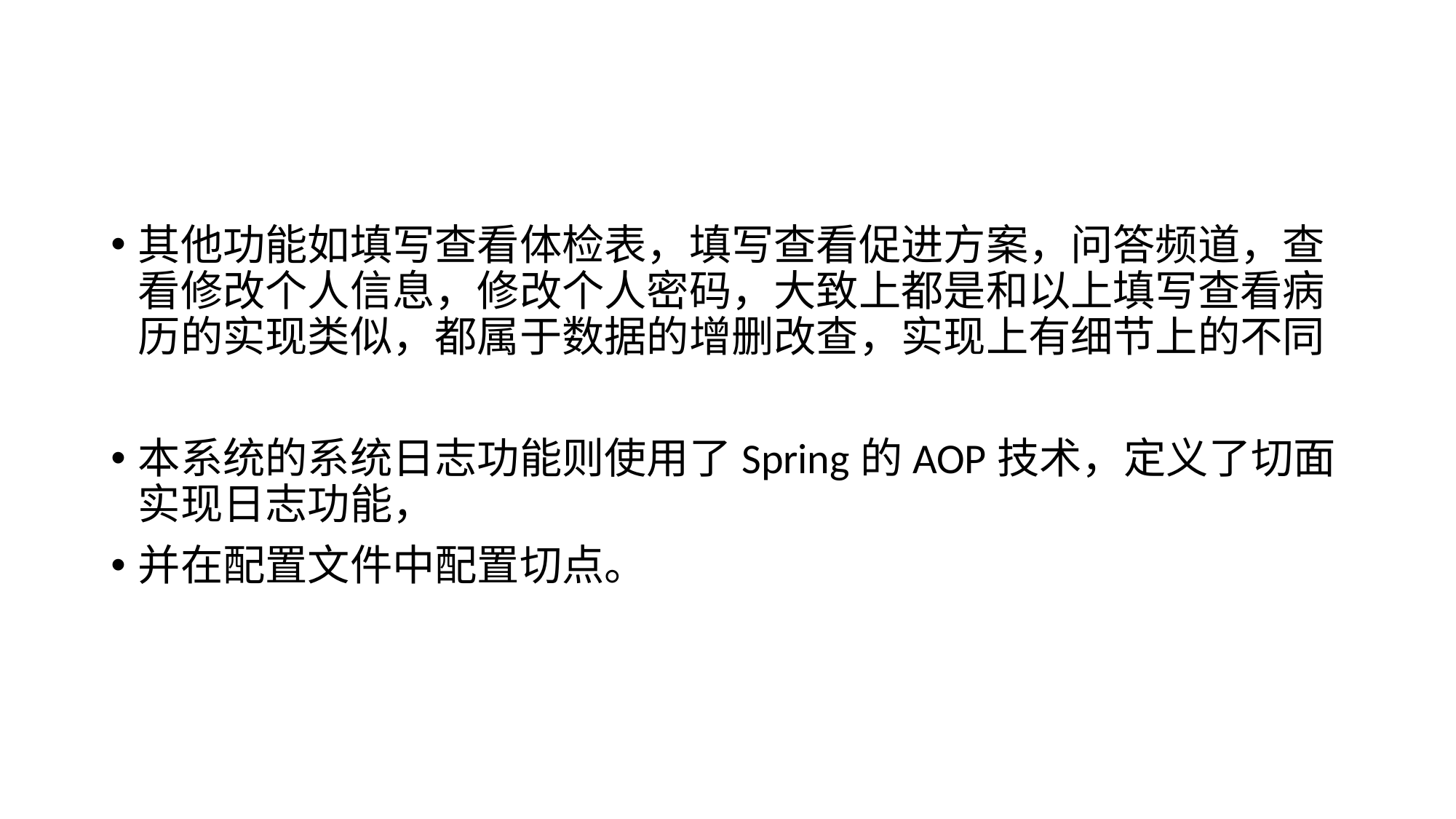

#
其他功能如填写查看体检表，填写查看促进方案，问答频道，查看修改个人信息，修改个人密码，大致上都是和以上填写查看病历的实现类似，都属于数据的增删改查，实现上有细节上的不同

本系统的系统日志功能则使用了Spring的AOP技术，定义了切面实现日志功能，
并在配置文件中配置切点。